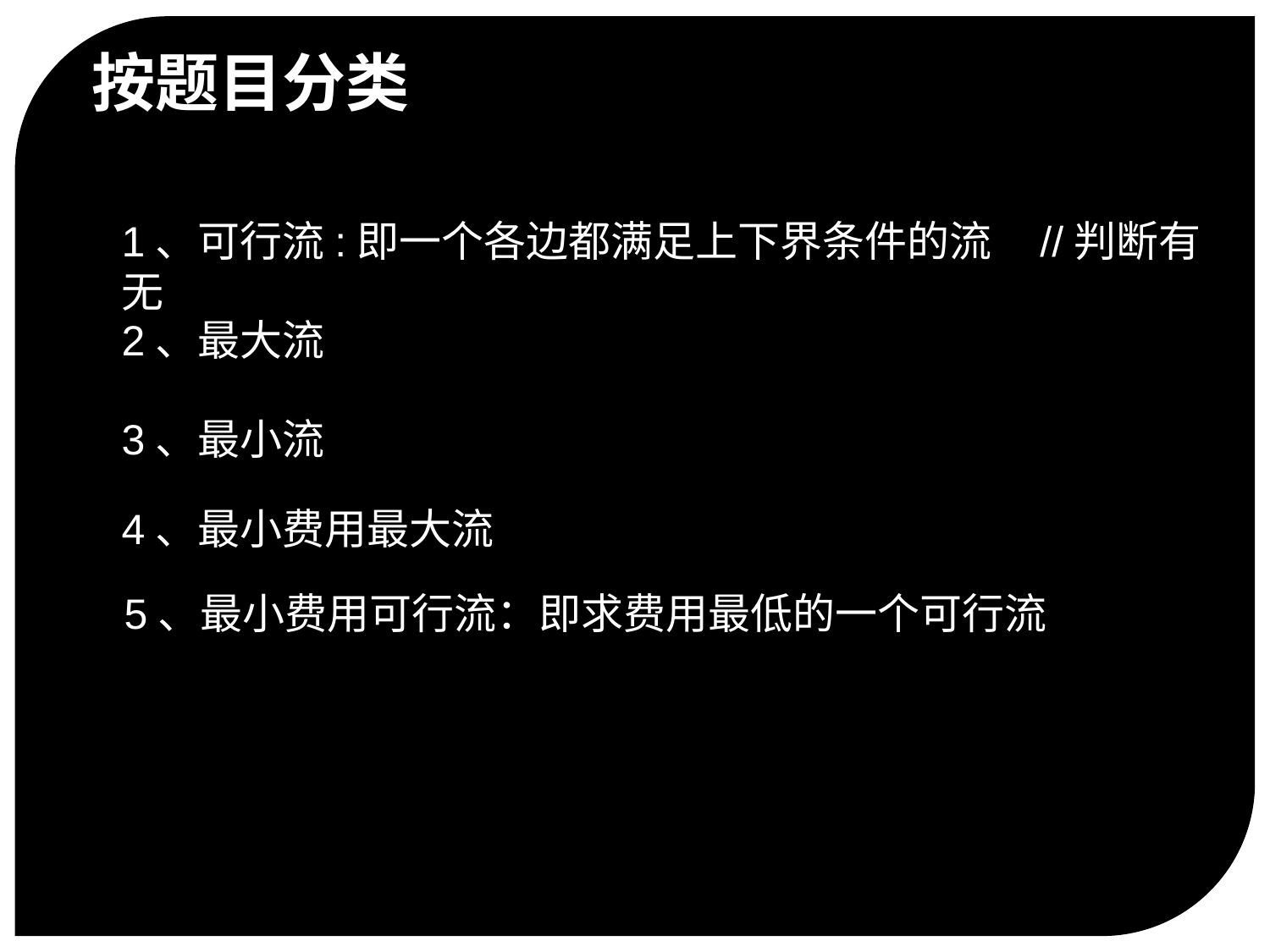

按题目分类
1、可行流:即一个各边都满足上下界条件的流    //判断有无
2、最大流
3、最小流
4、最小费用最大流
5、最小费用可行流：即求费用最低的一个可行流